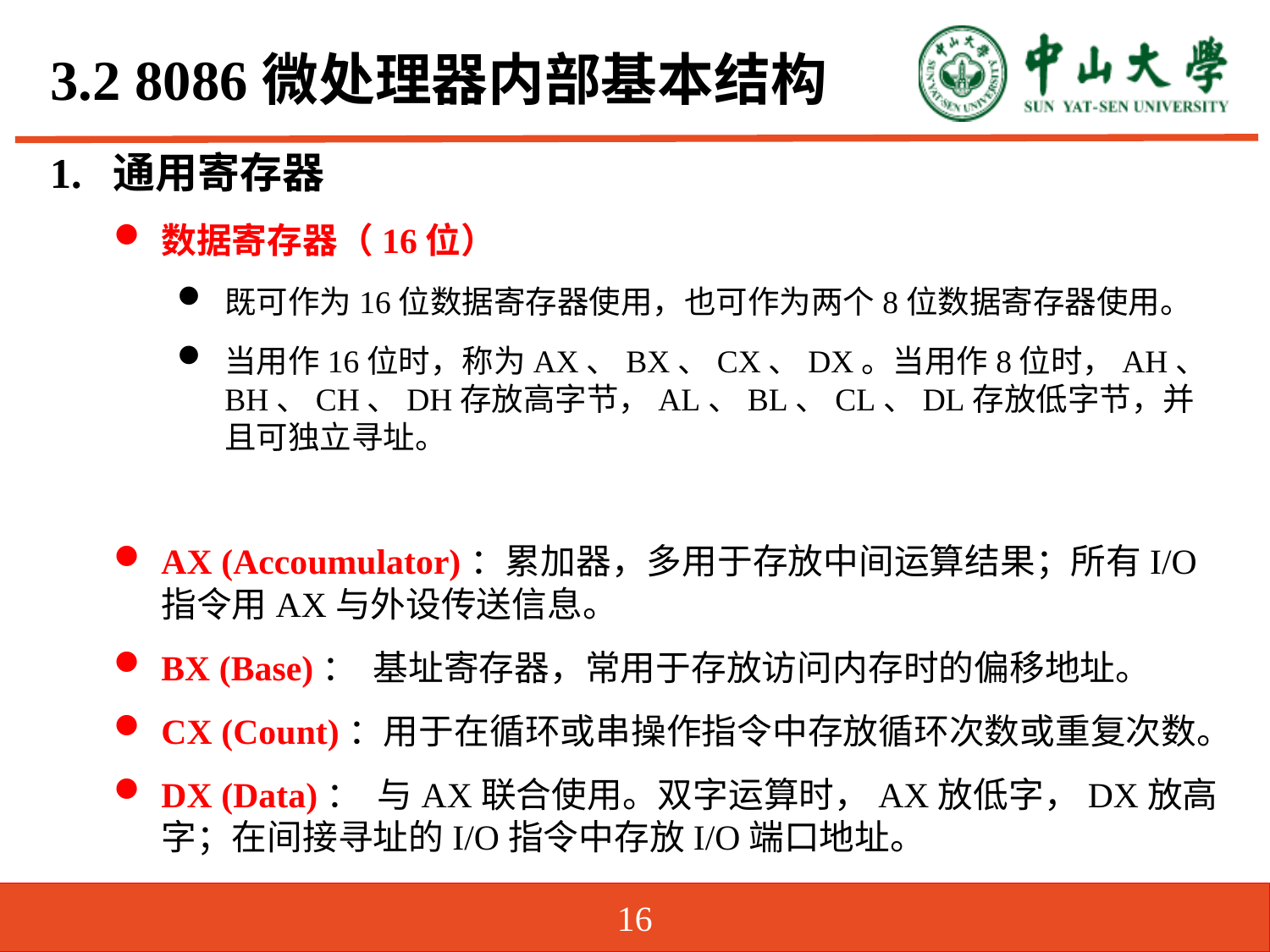

# 3.2 8086微处理器内部基本结构
1.  通用寄存器
数据寄存器（16位）
既可作为16位数据寄存器使用，也可作为两个8位数据寄存器使用。
当用作16位时，称为AX、BX、CX、DX。当用作8位时，AH、BH、CH、DH存放高字节，AL、BL、CL、DL存放低字节，并且可独立寻址。

AX (Accoumulator)：累加器，多用于存放中间运算结果；所有I/O指令用AX与外设传送信息。
BX (Base)：  基址寄存器，常用于存放访问内存时的偏移地址。
CX (Count)：用于在循环或串操作指令中存放循环次数或重复次数。
DX (Data)：  与AX联合使用。双字运算时，AX放低字，DX放高字；在间接寻址的I/O指令中存放I/O端口地址。

16